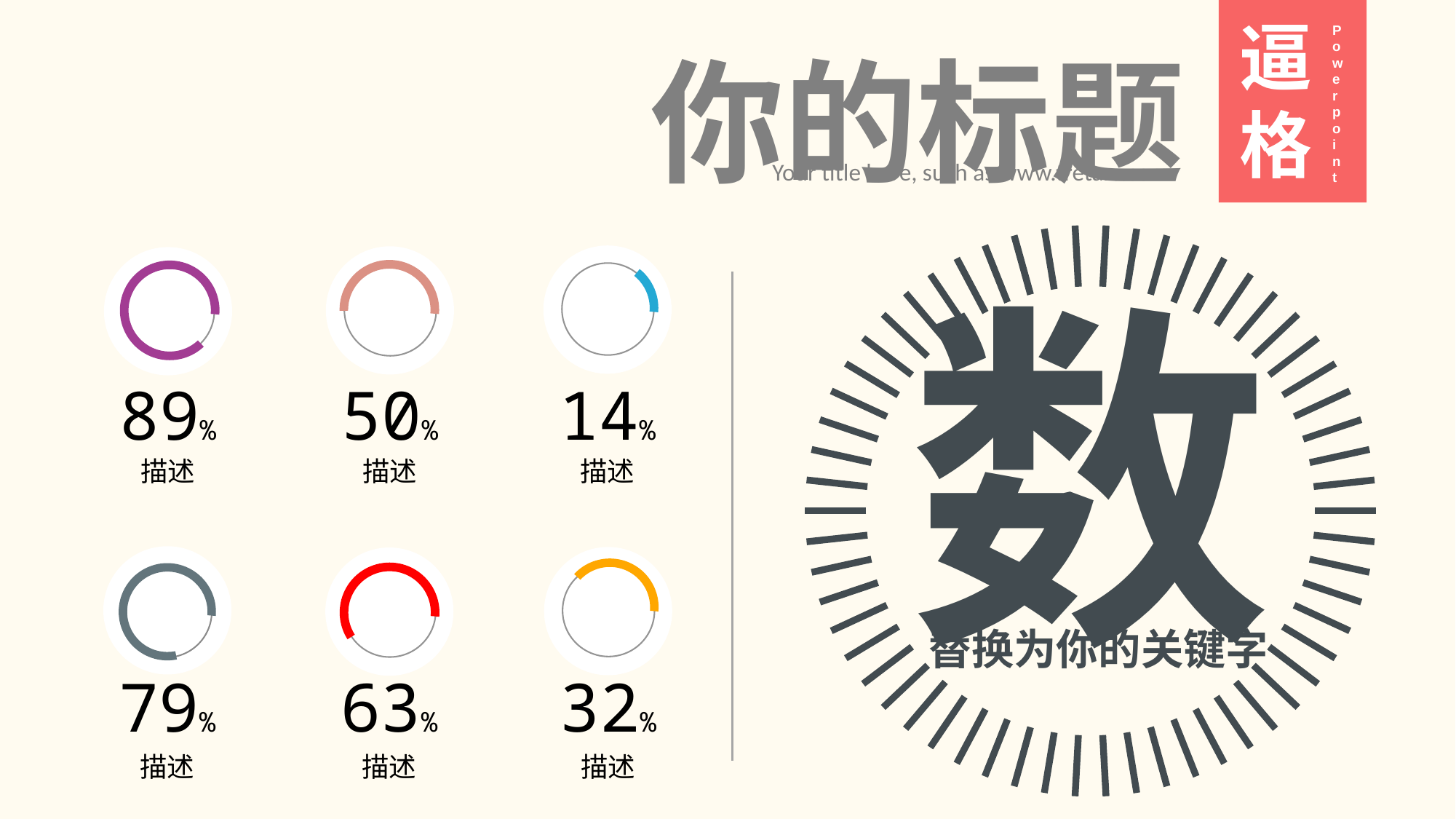

你的标题

逼格
Powerpoint
Your title here, such as www.tretars.com

### Chart

| Category |
|---|

数
89%
50%
14%
描述
描述
描述

### Chart

| Category |
|---|

### Chart

| Category |
|---|

替换为你的关键字
79%
63%
32%
描述
描述
描述